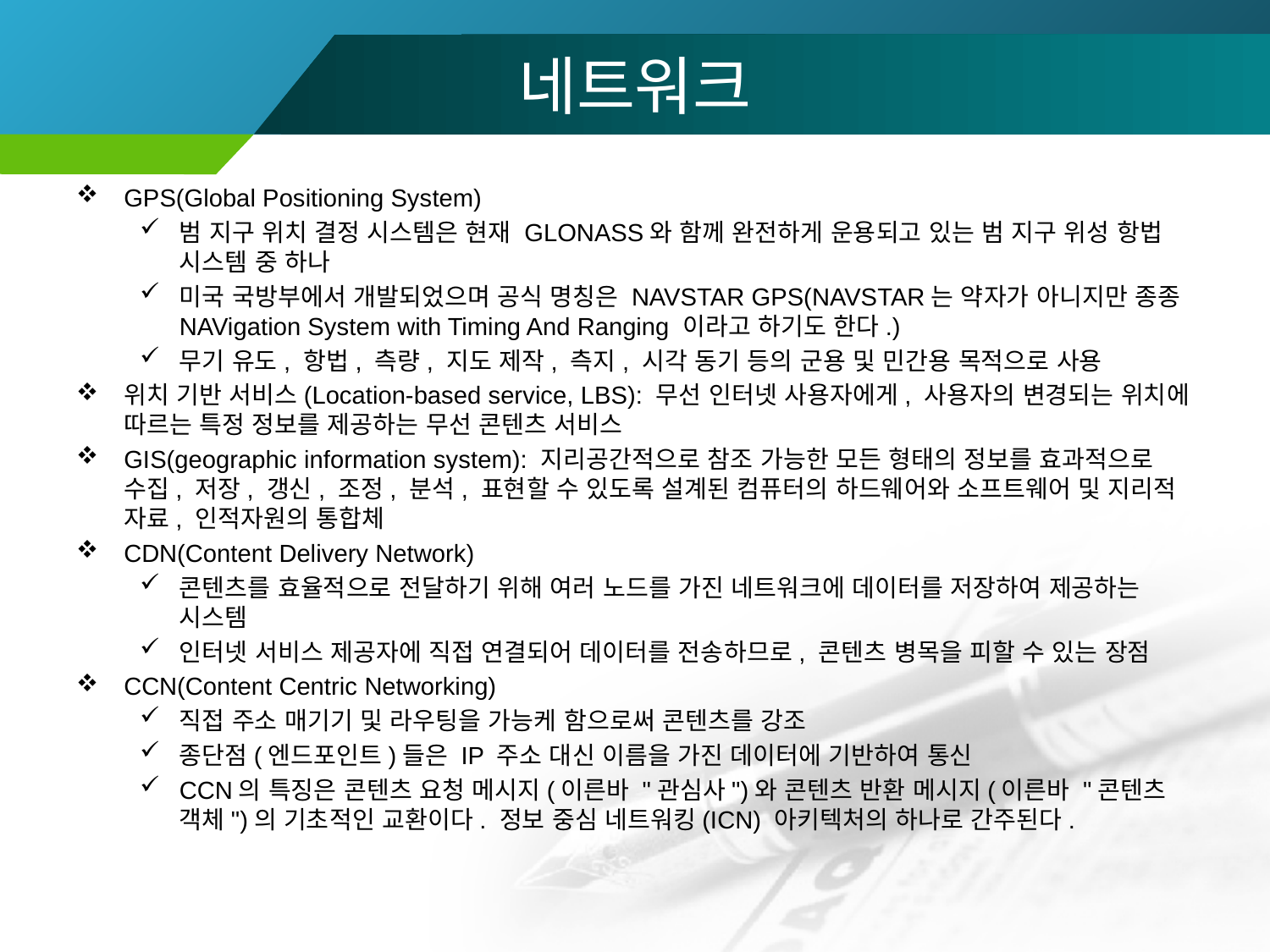

# 네트워크
GPS(Global Positioning System)
범 지구 위치 결정 시스템은 현재 GLONASS와 함께 완전하게 운용되고 있는 범 지구 위성 항법 시스템 중 하나
미국 국방부에서 개발되었으며 공식 명칭은 NAVSTAR GPS(NAVSTAR는 약자가 아니지만 종종 NAVigation System with Timing And Ranging 이라고 하기도 한다.)
무기 유도, 항법, 측량, 지도 제작, 측지, 시각 동기 등의 군용 및 민간용 목적으로 사용
위치 기반 서비스(Location-based service, LBS): 무선 인터넷 사용자에게, 사용자의 변경되는 위치에 따르는 특정 정보를 제공하는 무선 콘텐츠 서비스
GIS(geographic information system): 지리공간적으로 참조 가능한 모든 형태의 정보를 효과적으로 수집, 저장, 갱신, 조정, 분석, 표현할 수 있도록 설계된 컴퓨터의 하드웨어와 소프트웨어 및 지리적 자료, 인적자원의 통합체
CDN(Content Delivery Network)
콘텐츠를 효율적으로 전달하기 위해 여러 노드를 가진 네트워크에 데이터를 저장하여 제공하는 시스템
인터넷 서비스 제공자에 직접 연결되어 데이터를 전송하므로, 콘텐츠 병목을 피할 수 있는 장점
CCN(Content Centric Networking)
직접 주소 매기기 및 라우팅을 가능케 함으로써 콘텐츠를 강조
종단점(엔드포인트)들은 IP 주소 대신 이름을 가진 데이터에 기반하여 통신
CCN의 특징은 콘텐츠 요청 메시지(이른바 "관심사")와 콘텐츠 반환 메시지(이른바 "콘텐츠 객체")의 기초적인 교환이다. 정보 중심 네트워킹(ICN) 아키텍처의 하나로 간주된다.